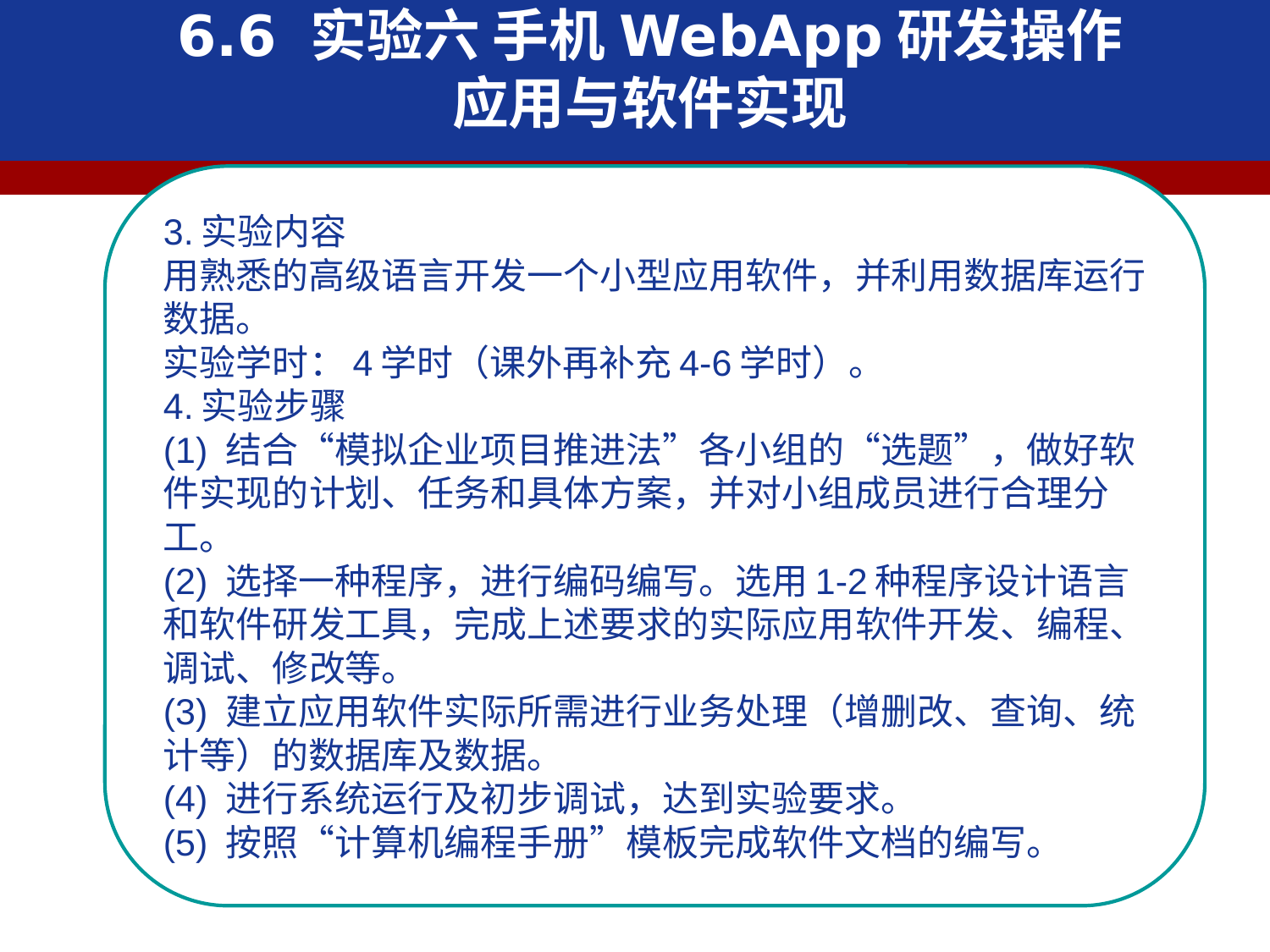

6.6 实验六 手机WebApp研发操作
应用与软件实现

3.实验内容
用熟悉的高级语言开发一个小型应用软件，并利用数据库运行数据。
实验学时：4学时（课外再补充4-6学时）。
4.实验步骤
(1) 结合“模拟企业项目推进法”各小组的“选题”，做好软件实现的计划、任务和具体方案，并对小组成员进行合理分工。
(2) 选择一种程序，进行编码编写。选用1-2种程序设计语言和软件研发工具，完成上述要求的实际应用软件开发、编程、调试、修改等。
(3) 建立应用软件实际所需进行业务处理（增删改、查询、统计等）的数据库及数据。
(4) 进行系统运行及初步调试，达到实验要求。
(5) 按照“计算机编程手册”模板完成软件文档的编写。